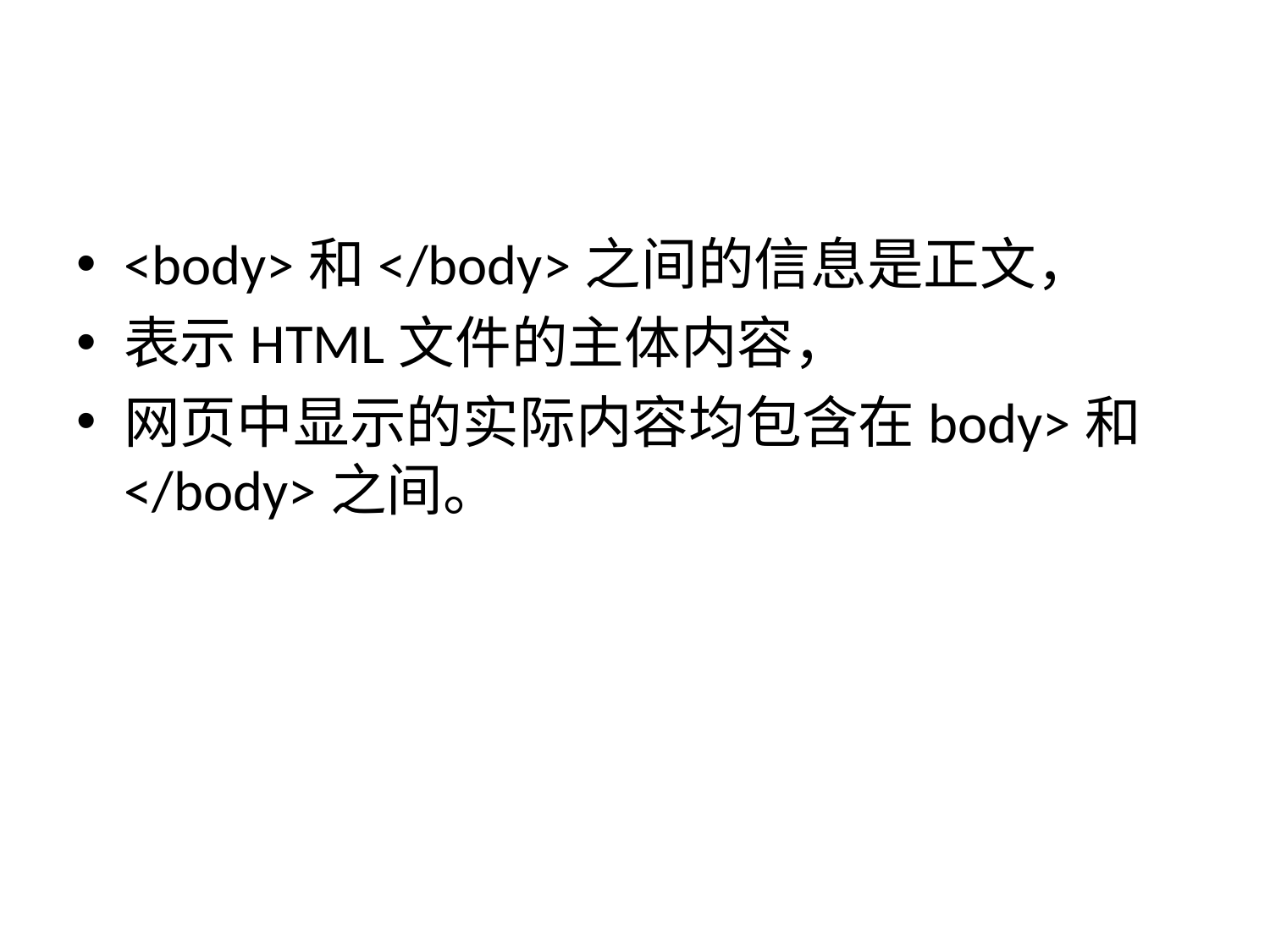

#
<body>和</body>之间的信息是正文，
表示HTML文件的主体内容，
网页中显示的实际内容均包含在body>和</body>之间。